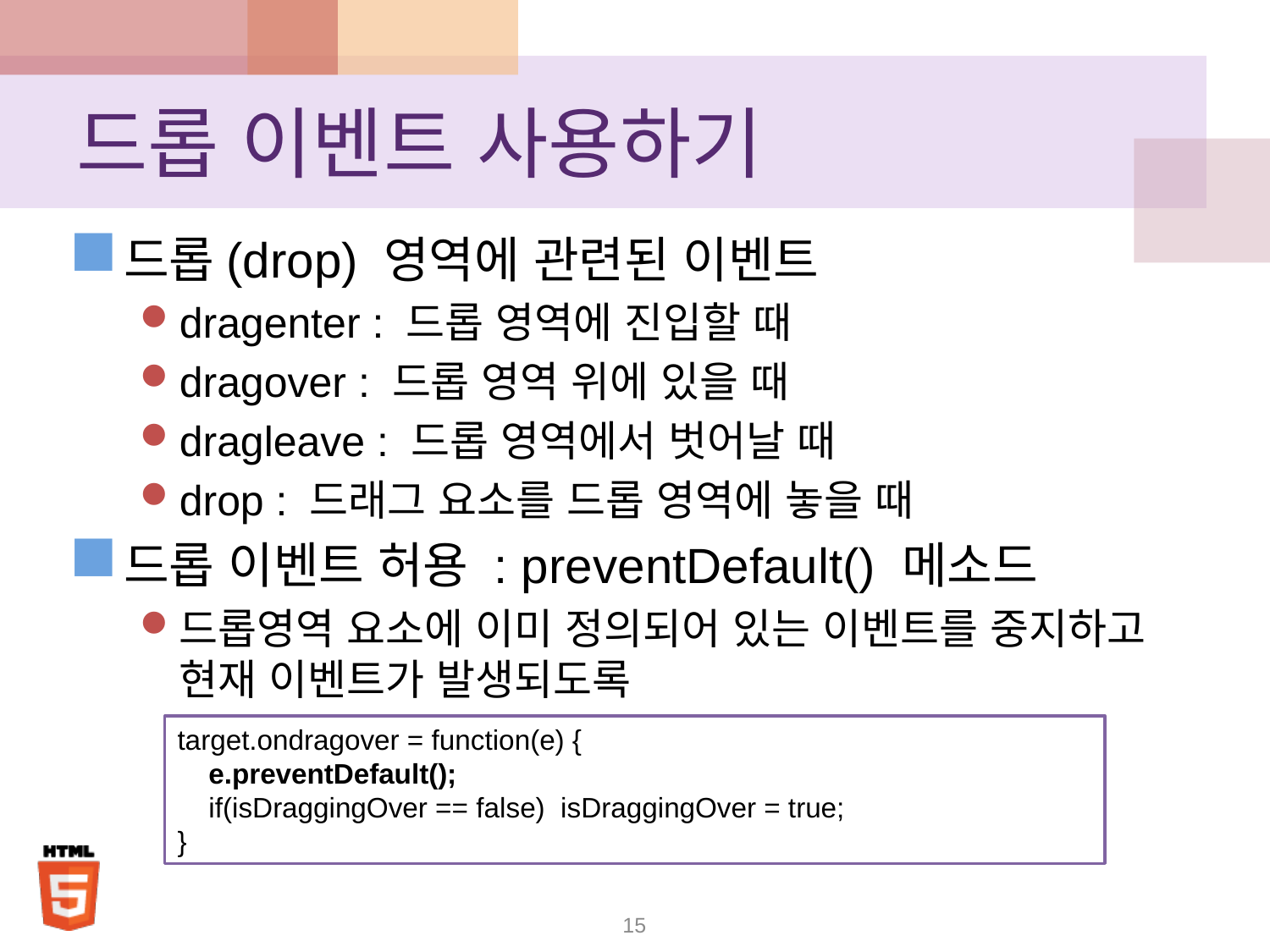

# 드롭 이벤트 사용하기
드롭(drop) 영역에 관련된 이벤트
dragenter : 드롭 영역에 진입할 때
dragover : 드롭 영역 위에 있을 때
dragleave : 드롭 영역에서 벗어날 때
drop : 드래그 요소를 드롭 영역에 놓을 때
드롭 이벤트 허용 : preventDefault() 메소드
드롭영역 요소에 이미 정의되어 있는 이벤트를 중지하고 현재 이벤트가 발생되도록
target.ondragover = function(e) {
    e.preventDefault();
    if(isDraggingOver == false)  isDraggingOver = true;
}
15